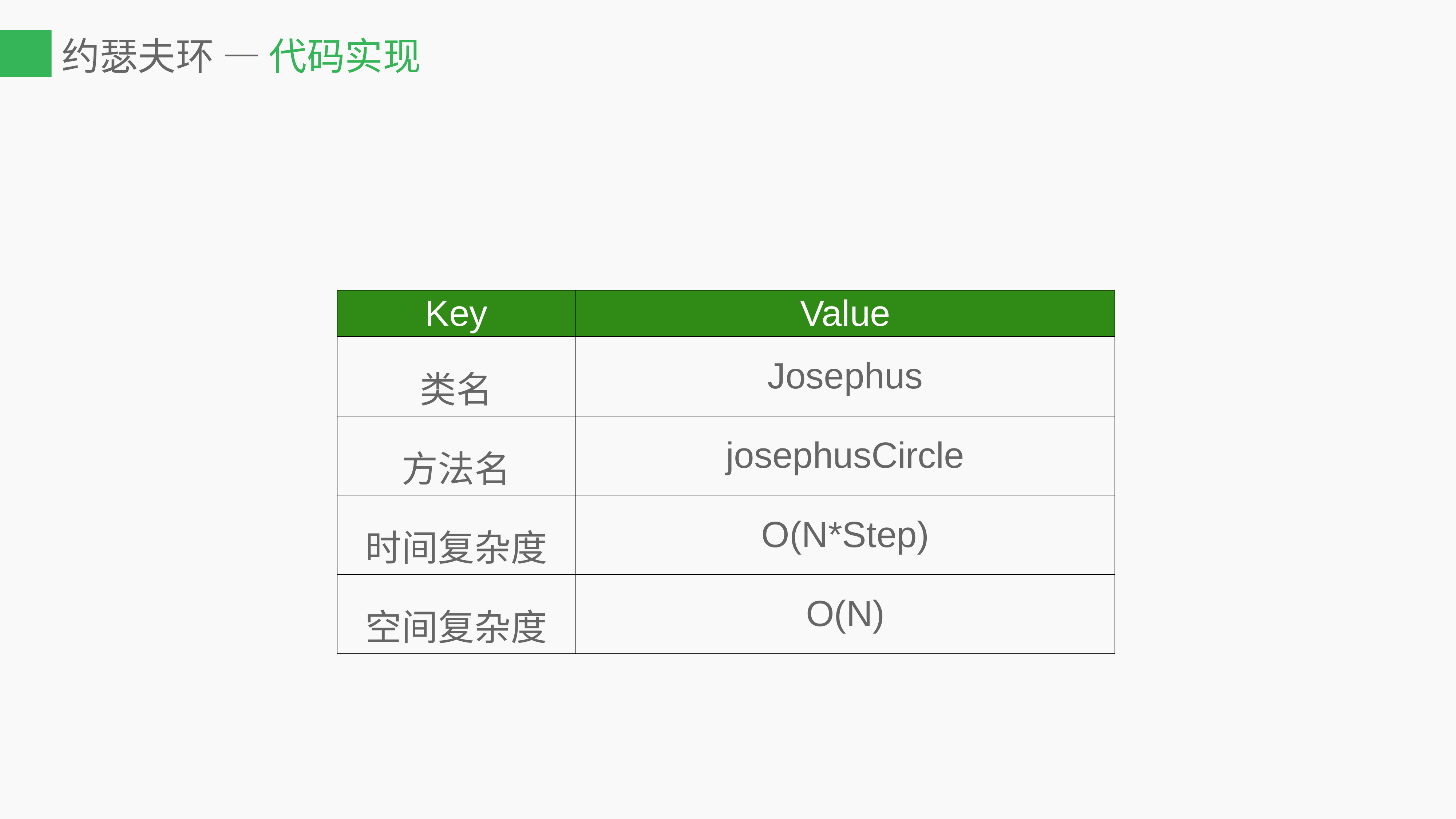

# 约瑟夫环 — 代码实现
| Key | Value |
| --- | --- |
| 类名 | Josephus |
| 方法名 | josephusCircle |
| 时间复杂度 | O(N\*Step) |
| 空间复杂度 | O(N) |